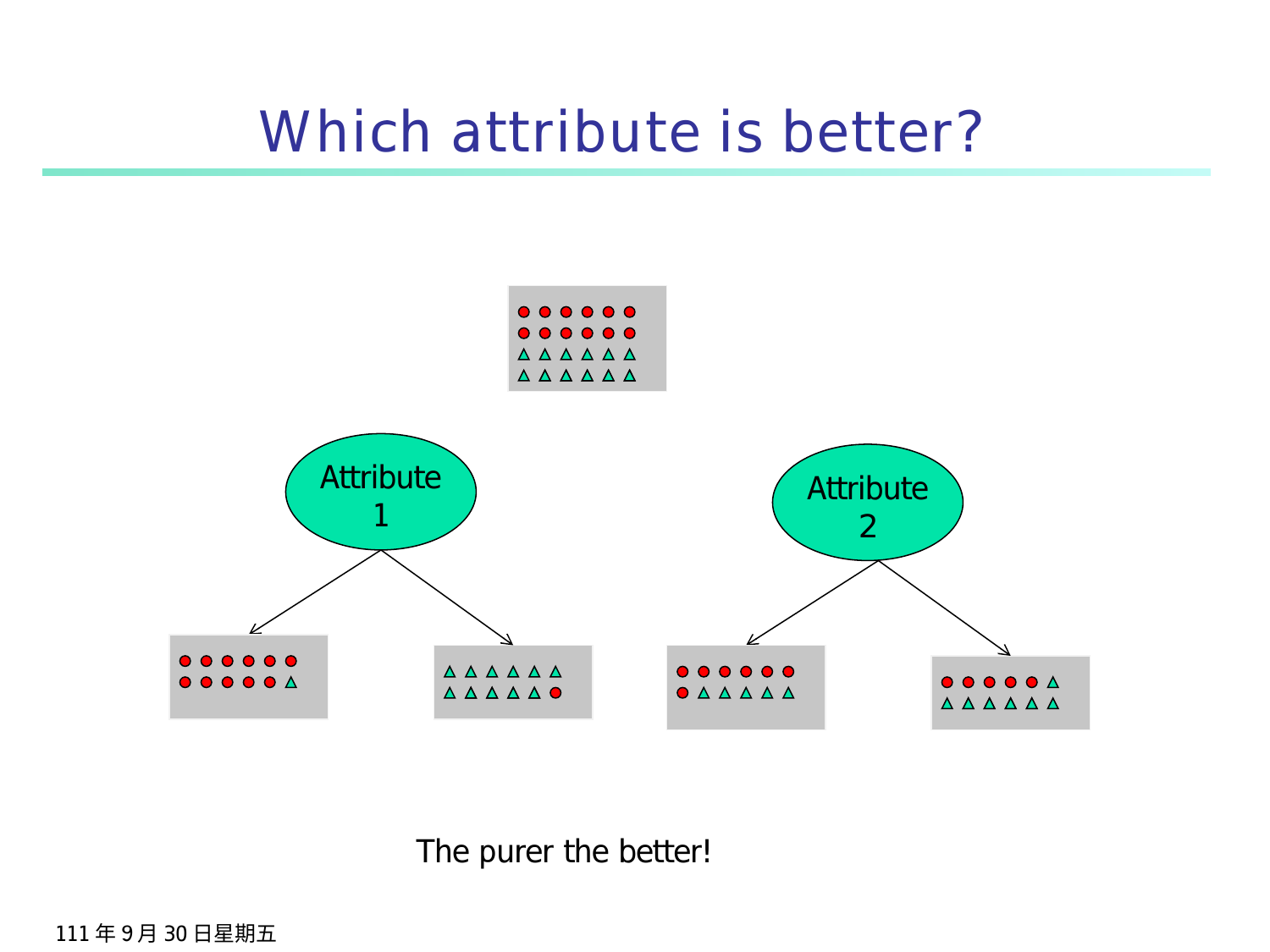

Which attribute is better?

Attribute
1
Attribute
2

The purer the better!
111年9月30日星期五